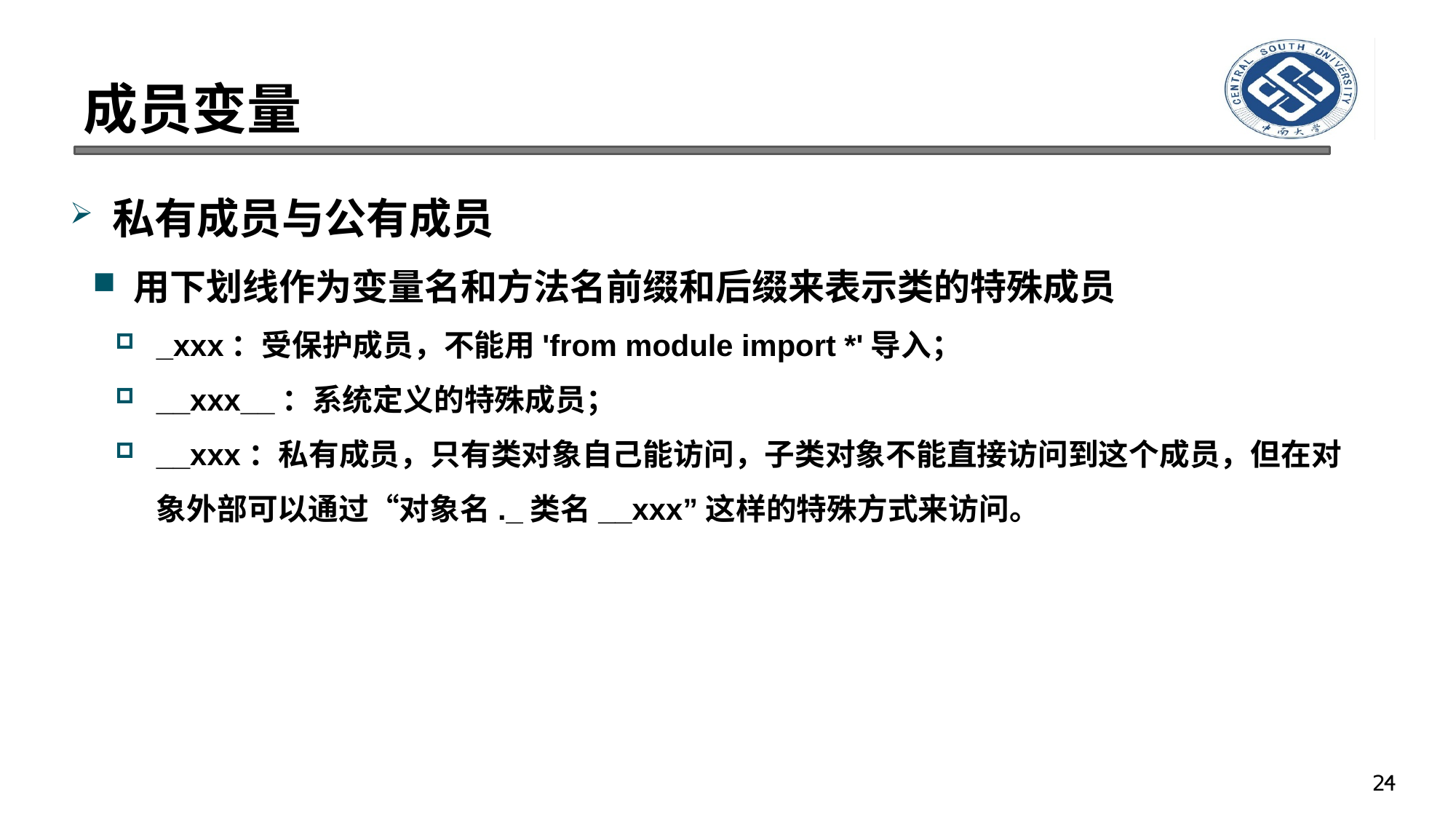

# 成员变量
私有成员与公有成员
用下划线作为变量名和方法名前缀和后缀来表示类的特殊成员
_xxx：受保护成员，不能用'from module import *'导入；
__xxx__：系统定义的特殊成员；
__xxx：私有成员，只有类对象自己能访问，子类对象不能直接访问到这个成员，但在对象外部可以通过“对象名._类名__xxx”这样的特殊方式来访问。
24